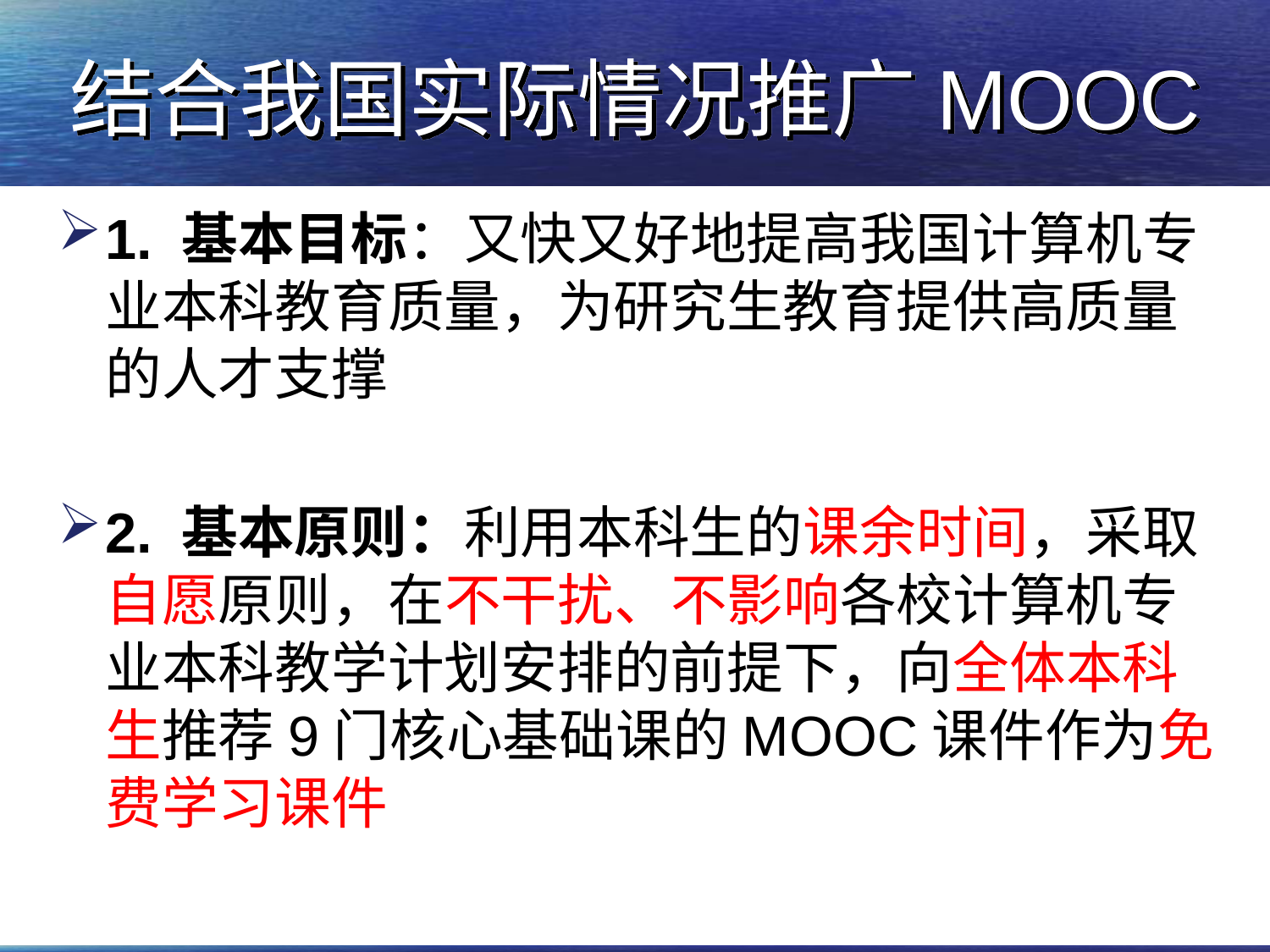

# 结合我国实际情况推广MOOC
1. 基本目标：又快又好地提高我国计算机专业本科教育质量，为研究生教育提供高质量的人才支撑

2. 基本原则：利用本科生的课余时间，采取自愿原则，在不干扰、不影响各校计算机专业本科教学计划安排的前提下，向全体本科生推荐9门核心基础课的MOOC课件作为免费学习课件